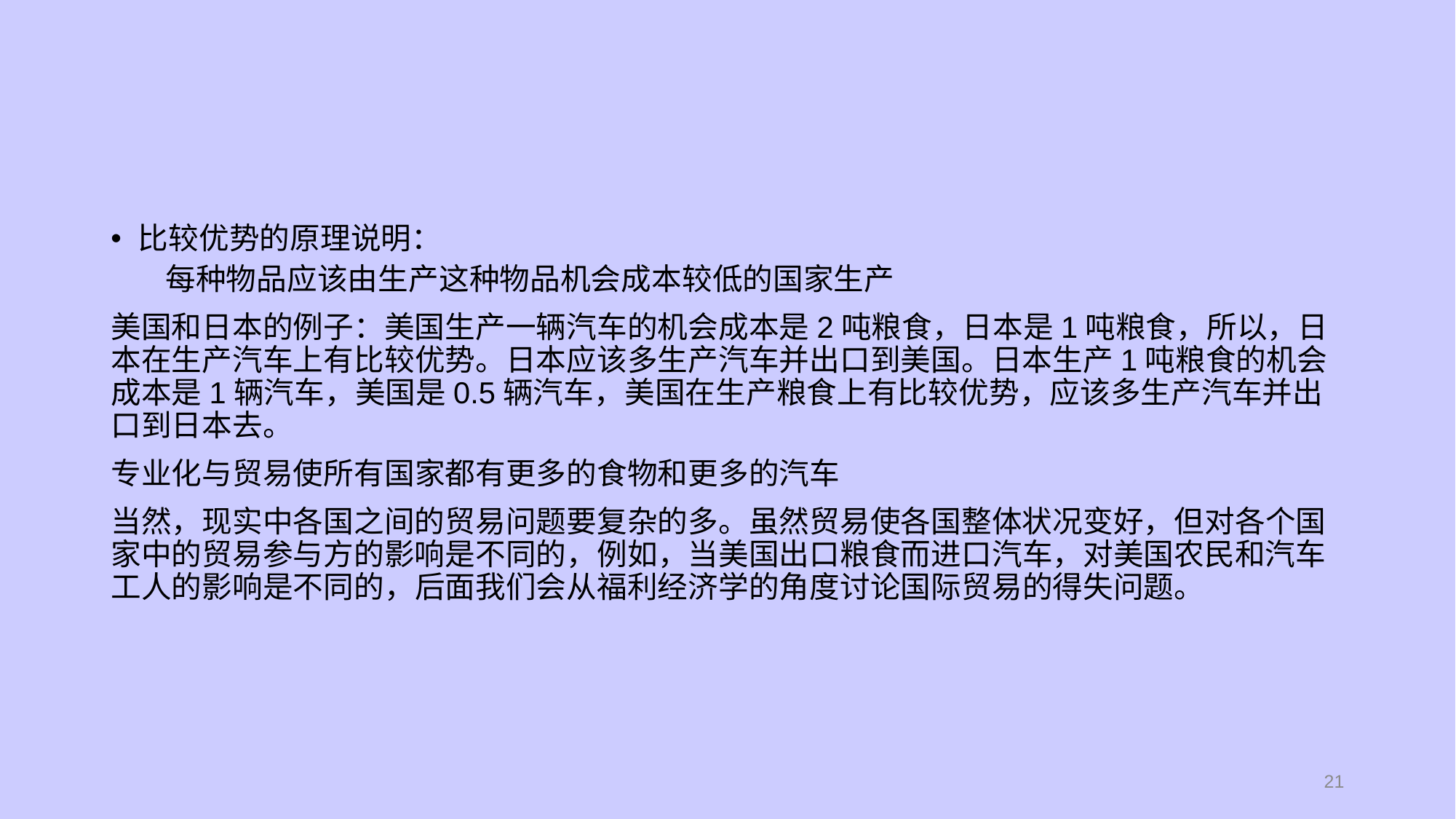

#
比较优势的原理说明：
每种物品应该由生产这种物品机会成本较低的国家生产
美国和日本的例子：美国生产一辆汽车的机会成本是2吨粮食，日本是1吨粮食，所以，日本在生产汽车上有比较优势。日本应该多生产汽车并出口到美国。日本生产1吨粮食的机会成本是1辆汽车，美国是0.5辆汽车，美国在生产粮食上有比较优势，应该多生产汽车并出口到日本去。
专业化与贸易使所有国家都有更多的食物和更多的汽车
当然，现实中各国之间的贸易问题要复杂的多。虽然贸易使各国整体状况变好，但对各个国家中的贸易参与方的影响是不同的，例如，当美国出口粮食而进口汽车，对美国农民和汽车工人的影响是不同的，后面我们会从福利经济学的角度讨论国际贸易的得失问题。

21